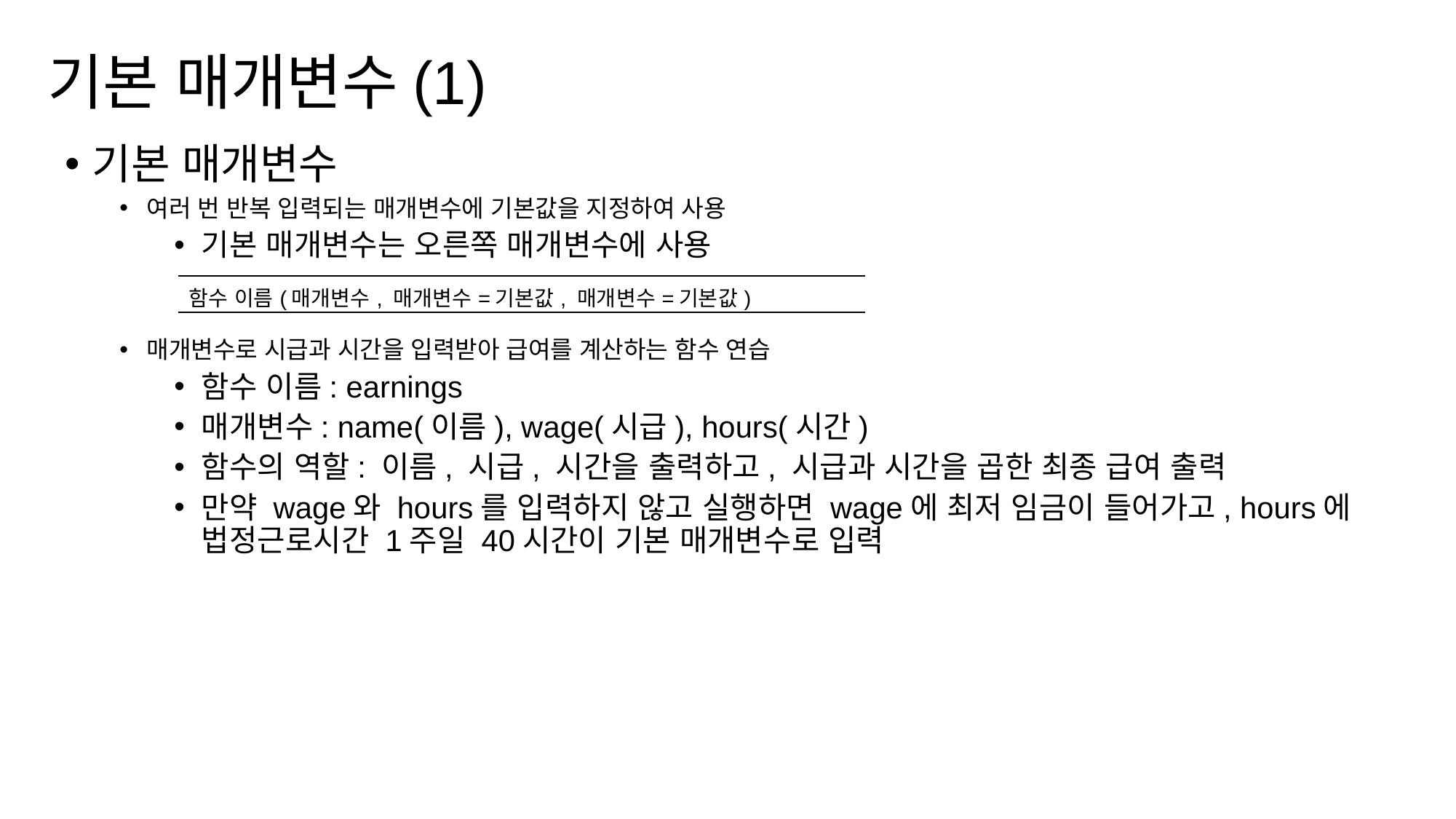

기본 매개변수(1)
기본 매개변수
여러 번 반복 입력되는 매개변수에 기본값을 지정하여 사용
기본 매개변수는 오른쪽 매개변수에 사용

매개변수로 시급과 시간을 입력받아 급여를 계산하는 함수 연습
함수 이름: earnings
매개변수: name(이름), wage(시급), hours(시간)
함수의 역할: 이름, 시급, 시간을 출력하고, 시급과 시간을 곱한 최종 급여 출력
만약 wage와 hours를 입력하지 않고 실행하면 wage에 최저 임금이 들어가고, hours에 법정근로시간 1주일 40시간이 기본 매개변수로 입력
| 함수 이름(매개변수, 매개변수=기본값, 매개변수=기본값) |
| --- |